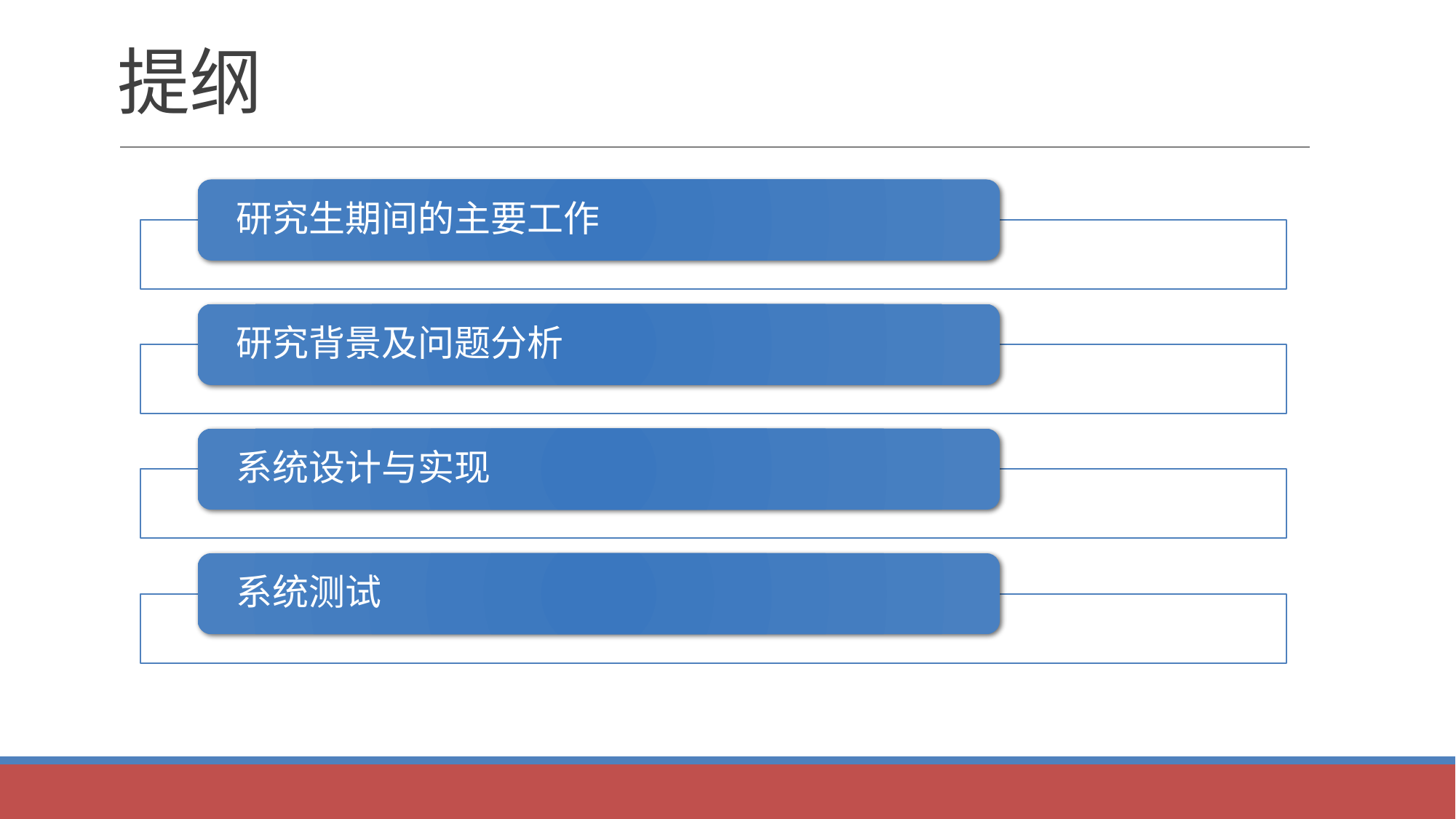

# 提纲
研究生期间的主要工作
研究背景及问题分析
系统设计与实现
系统测试